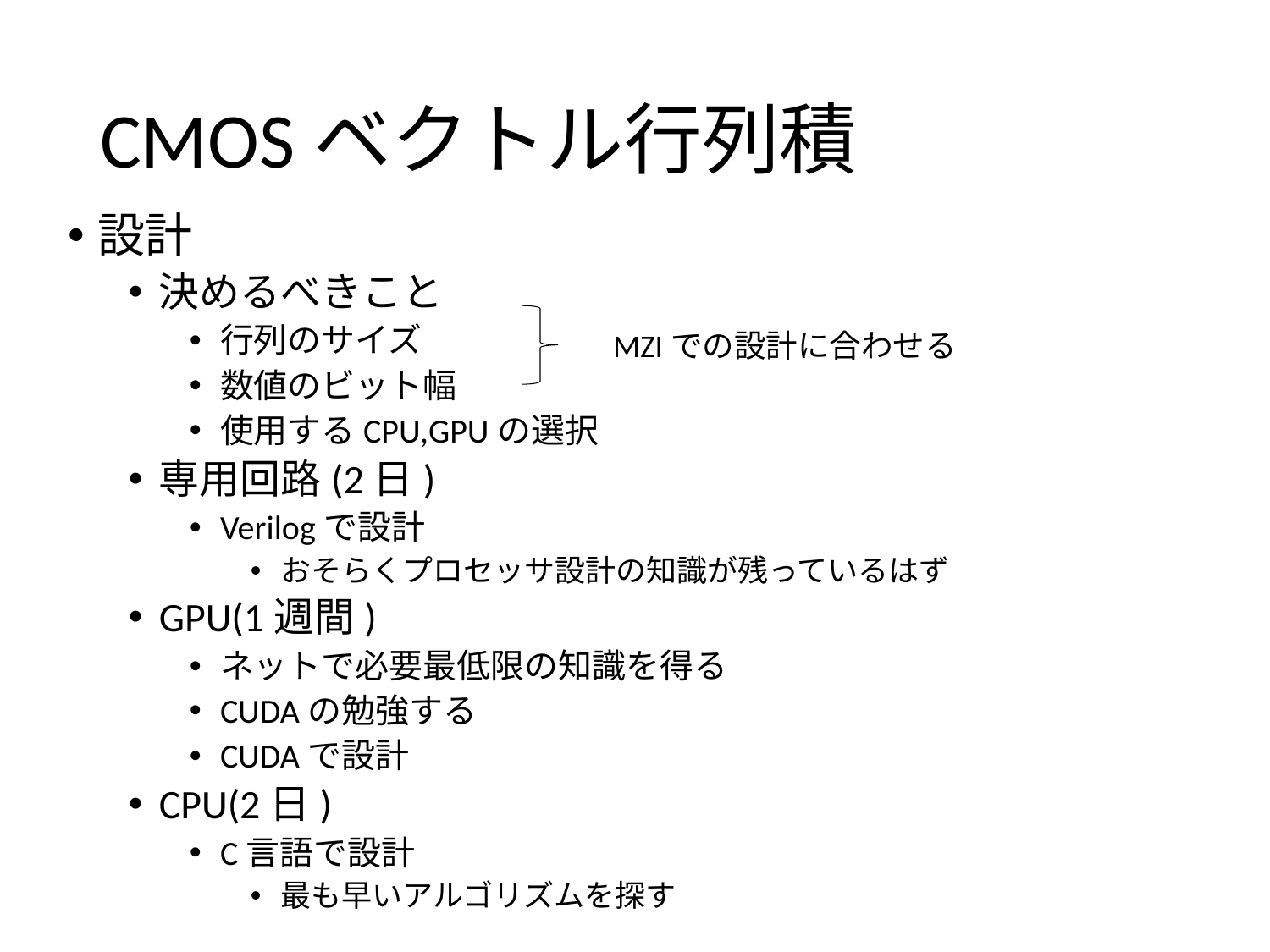

# CMOSベクトル行列積
設計
決めるべきこと
行列のサイズ
数値のビット幅
使用するCPU,GPUの選択
専用回路(2日)
Verilogで設計
おそらくプロセッサ設計の知識が残っているはず
GPU(1週間)
ネットで必要最低限の知識を得る
CUDAの勉強する
CUDAで設計
CPU(2日)
C言語で設計
最も早いアルゴリズムを探す

MZIでの設計に合わせる